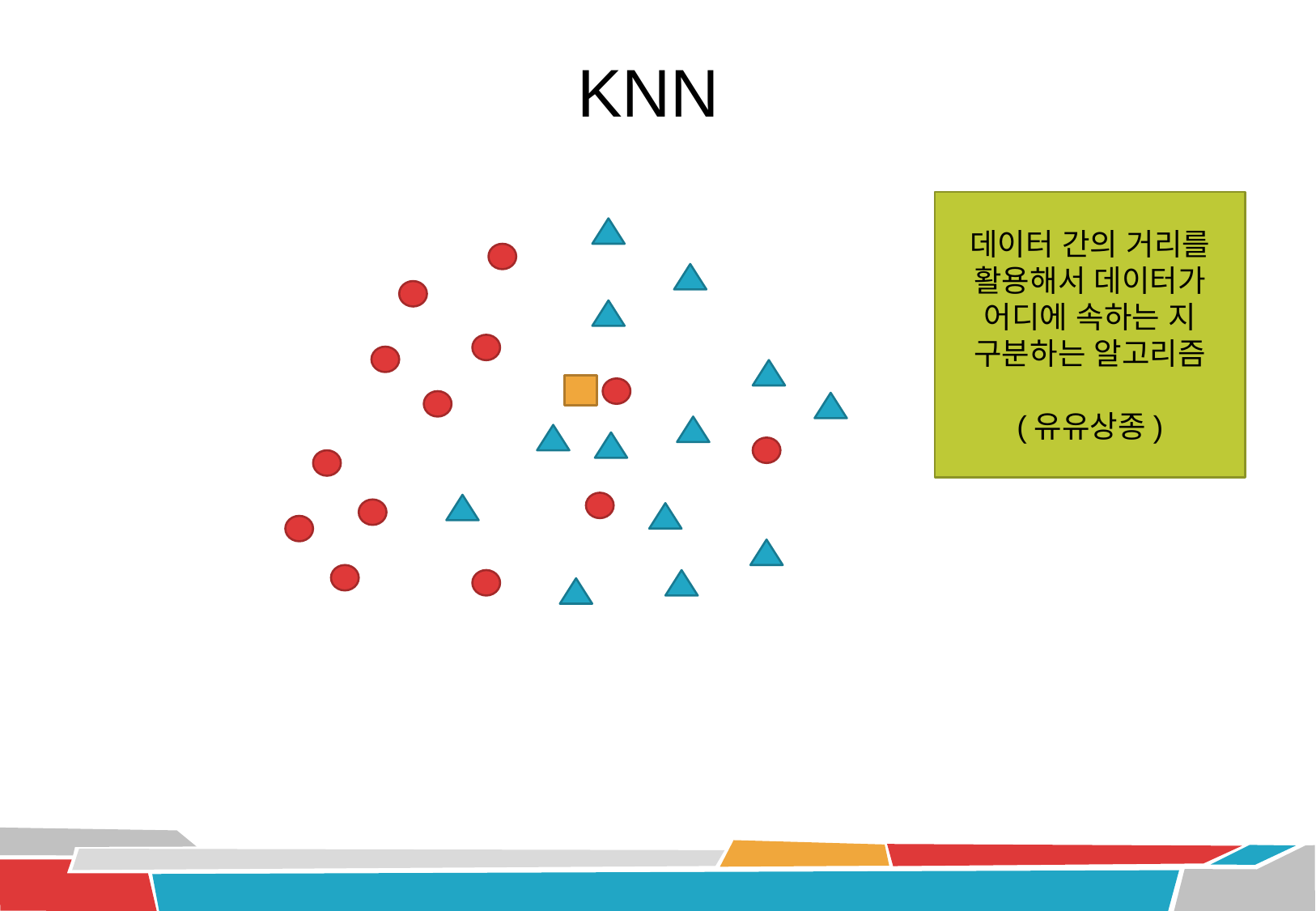

# KNN
데이터 간의 거리를 활용해서 데이터가 어디에 속하는 지 구분하는 알고리즘

(유유상종)